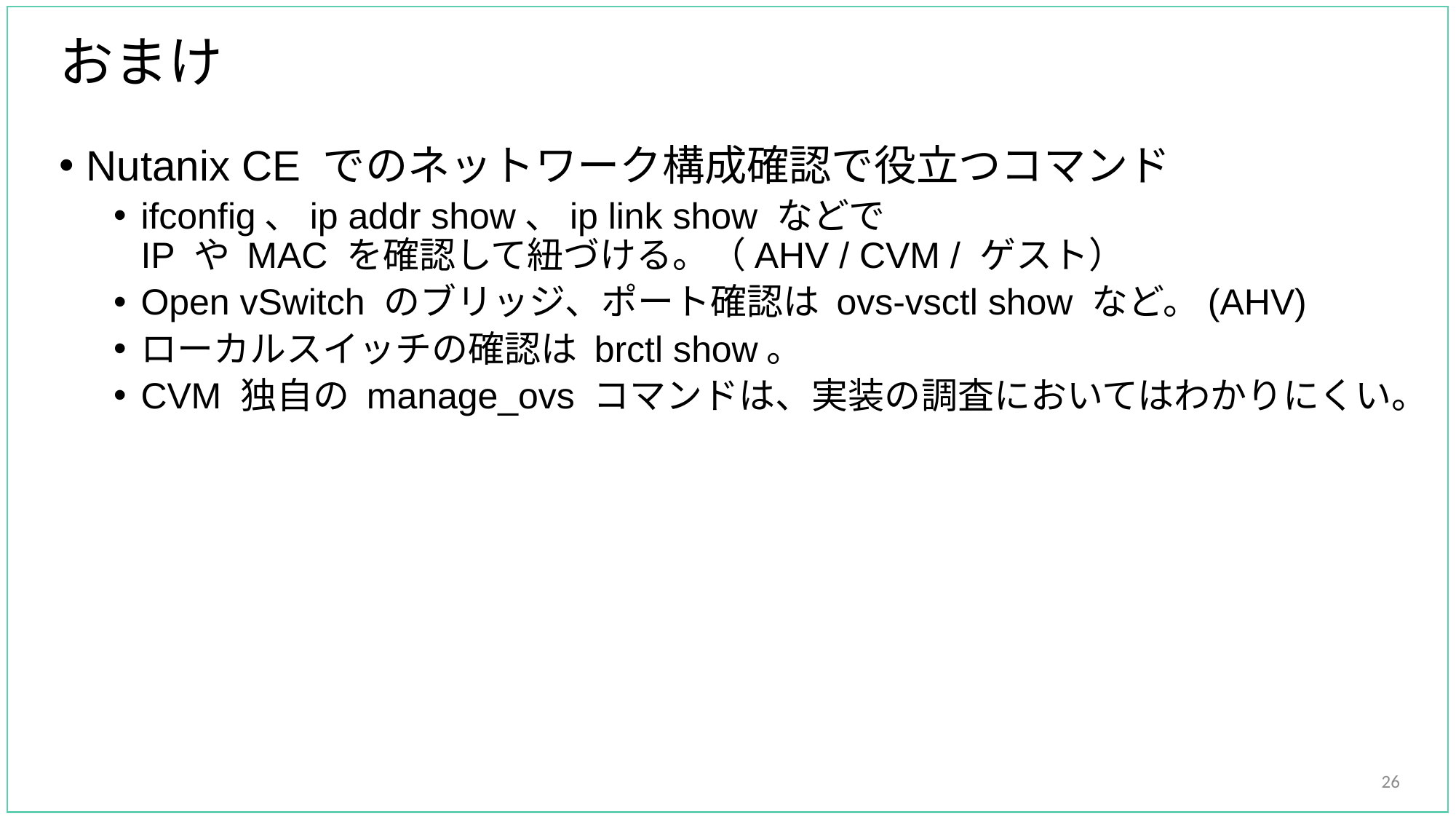

# おまけ
Nutanix CE でのネットワーク構成確認で役立つコマンド
ifconfig、ip addr show、ip link show などで
IP や MAC を確認して紐づける。（AHV / CVM / ゲスト）
Open vSwitch のブリッジ、ポート確認は ovs-vsctl show など。(AHV)
ローカルスイッチの確認は brctl show。
CVM 独自の manage_ovs コマンドは、実装の調査においてはわかりにくい。

26